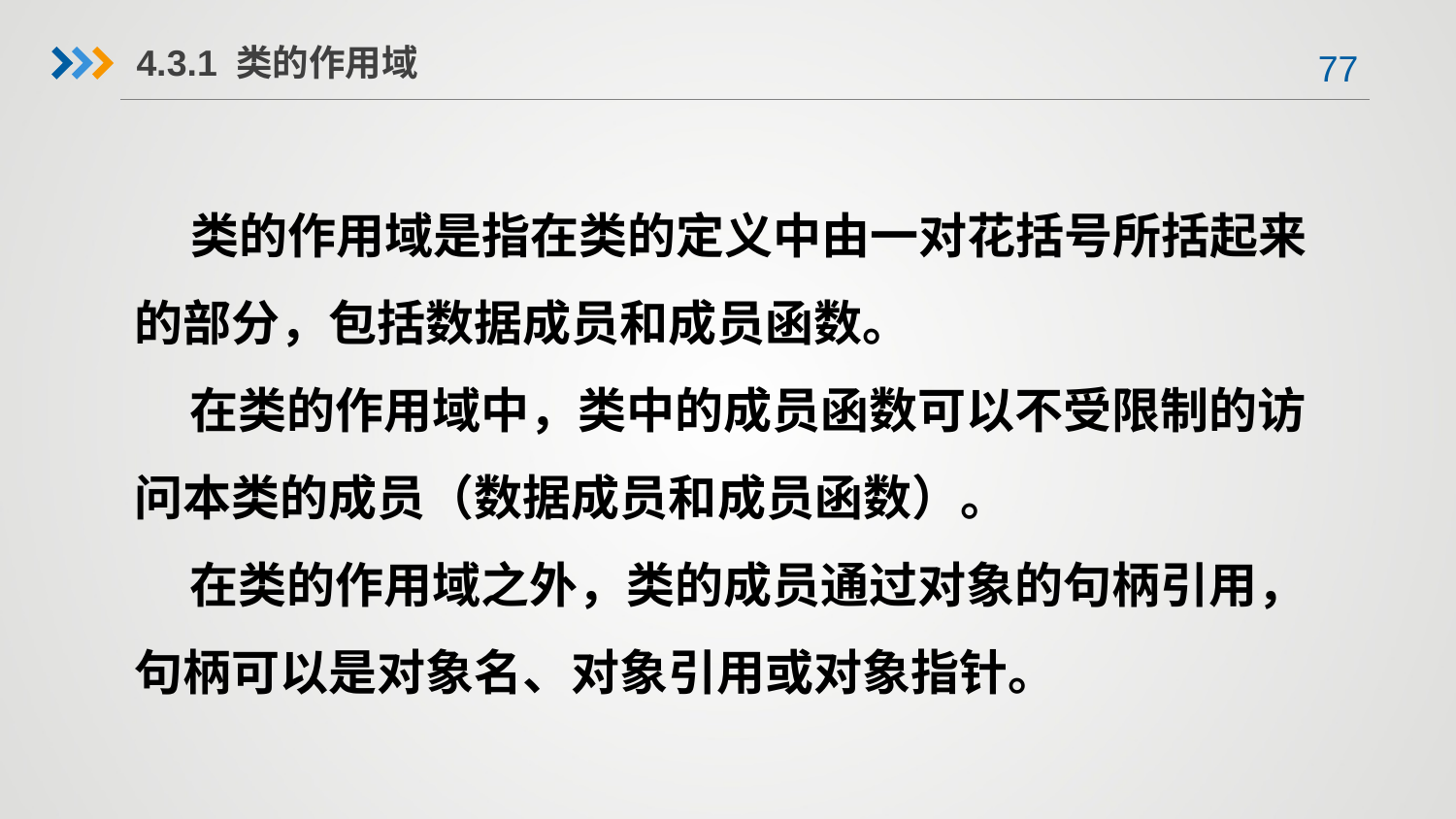

4.3.1 类的作用域
     类的作用域是指在类的定义中由一对花括号所括起来的部分，包括数据成员和成员函数。
    在类的作用域中，类中的成员函数可以不受限制的访问本类的成员（数据成员和成员函数）。
    在类的作用域之外，类的成员通过对象的句柄引用，句柄可以是对象名、对象引用或对象指针。